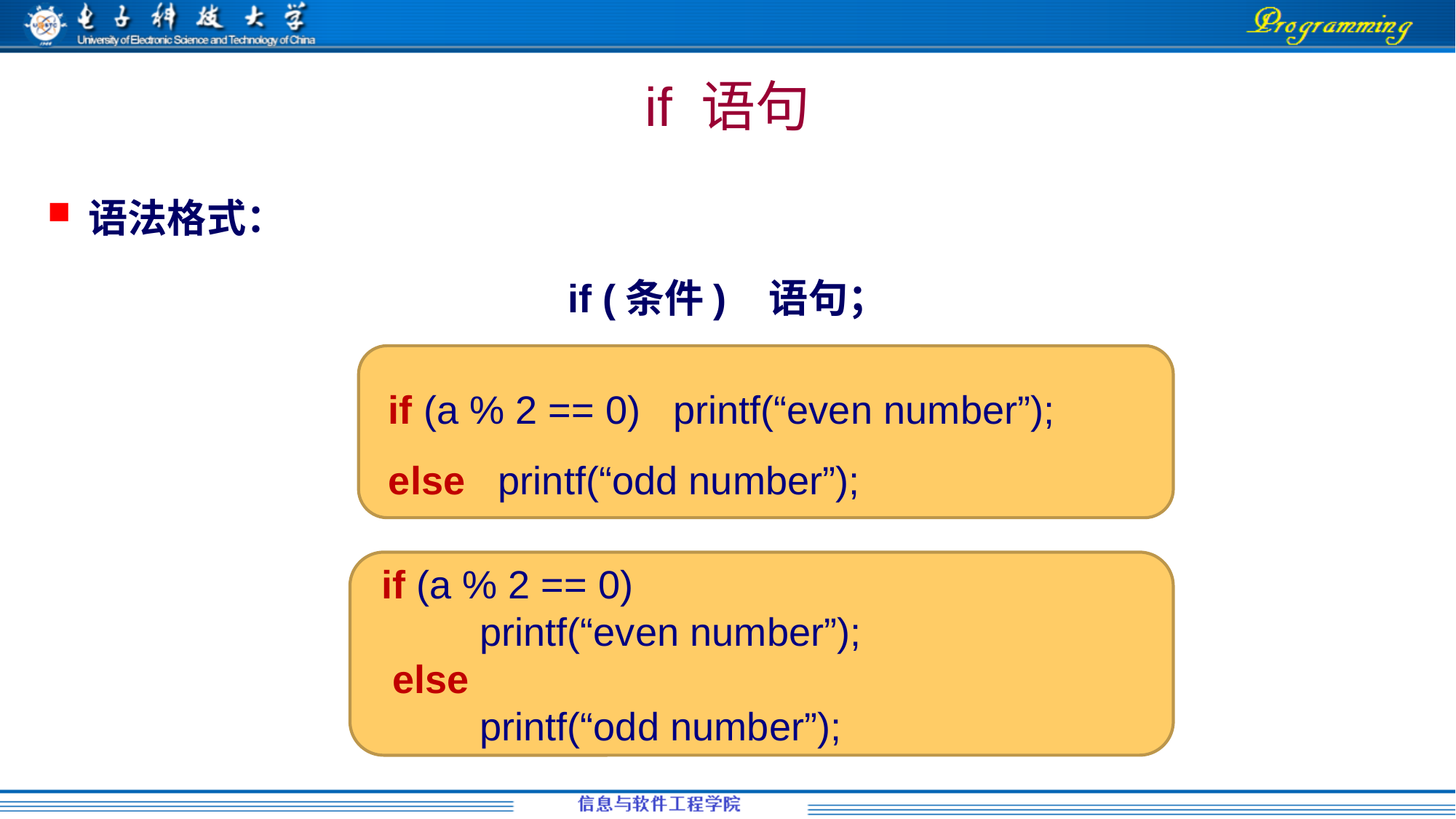

# if 语句
语法格式：
if (条件)   语句；

 if (a % 2 == 0)   printf(“even number”);
 else   printf(“odd number”);
 if (a % 2 == 0)
          printf(“even number”);
  else
          printf(“odd number”);